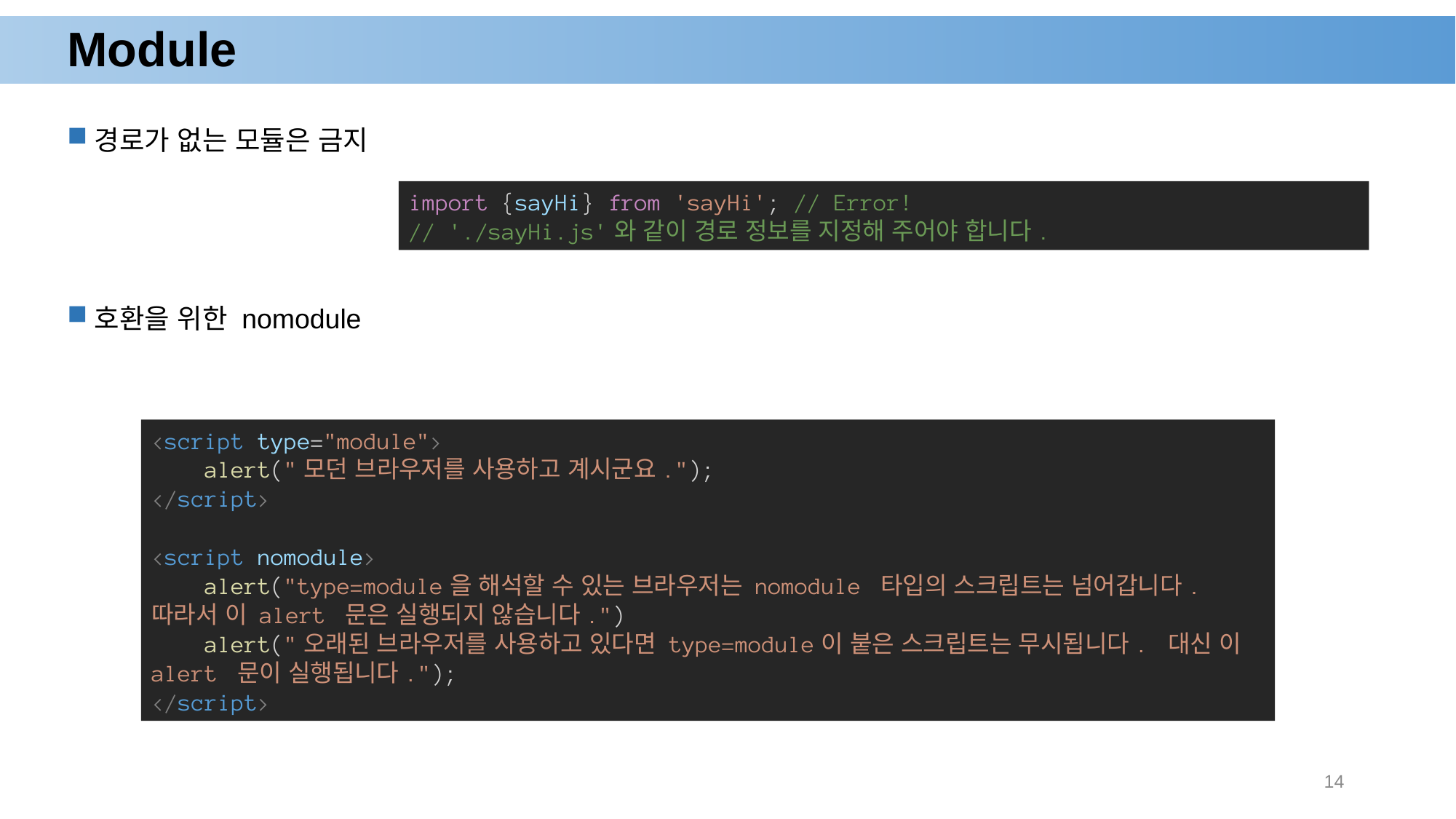

# Module
경로가 없는 모듈은 금지

호환을 위한 nomodule
import {sayHi} from 'sayHi'; // Error!
// './sayHi.js'와 같이 경로 정보를 지정해 주어야 합니다.
<script type="module">
    alert("모던 브라우저를 사용하고 계시군요.");
</script>
<script nomodule>
    alert("type=module을 해석할 수 있는 브라우저는 nomodule 타입의 스크립트는 넘어갑니다. 따라서 이 alert 문은 실행되지 않습니다.")
    alert("오래된 브라우저를 사용하고 있다면 type=module이 붙은 스크립트는 무시됩니다. 대신 이 alert 문이 실행됩니다.");
</script>
14